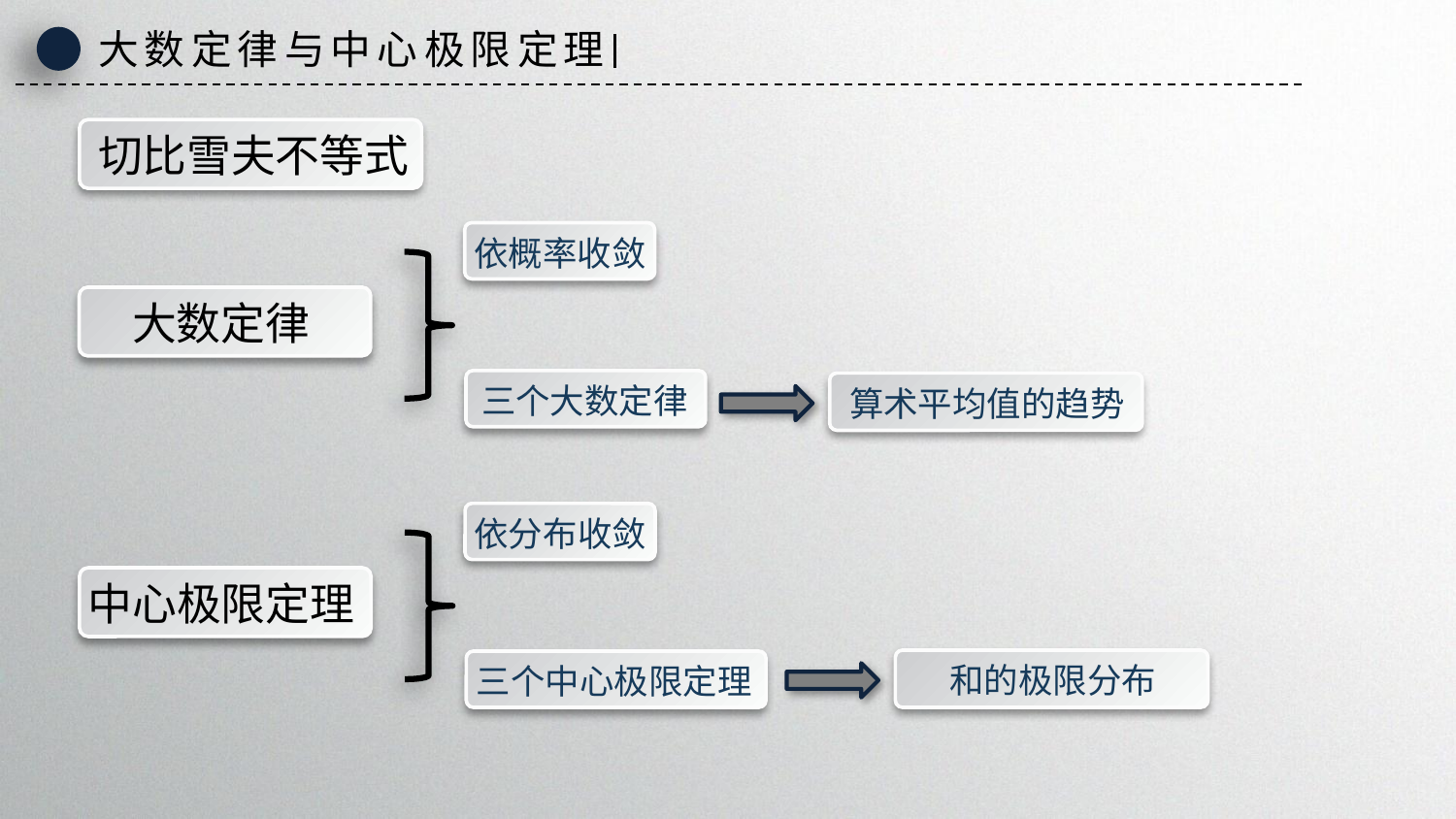

大数定律与中心极限定理

切比雪夫不等式

依概率收敛

大数定律

三个大数定律
算术平均值的趋势

依分布收敛

中心极限定理

和的极限分布
三个中心极限定理